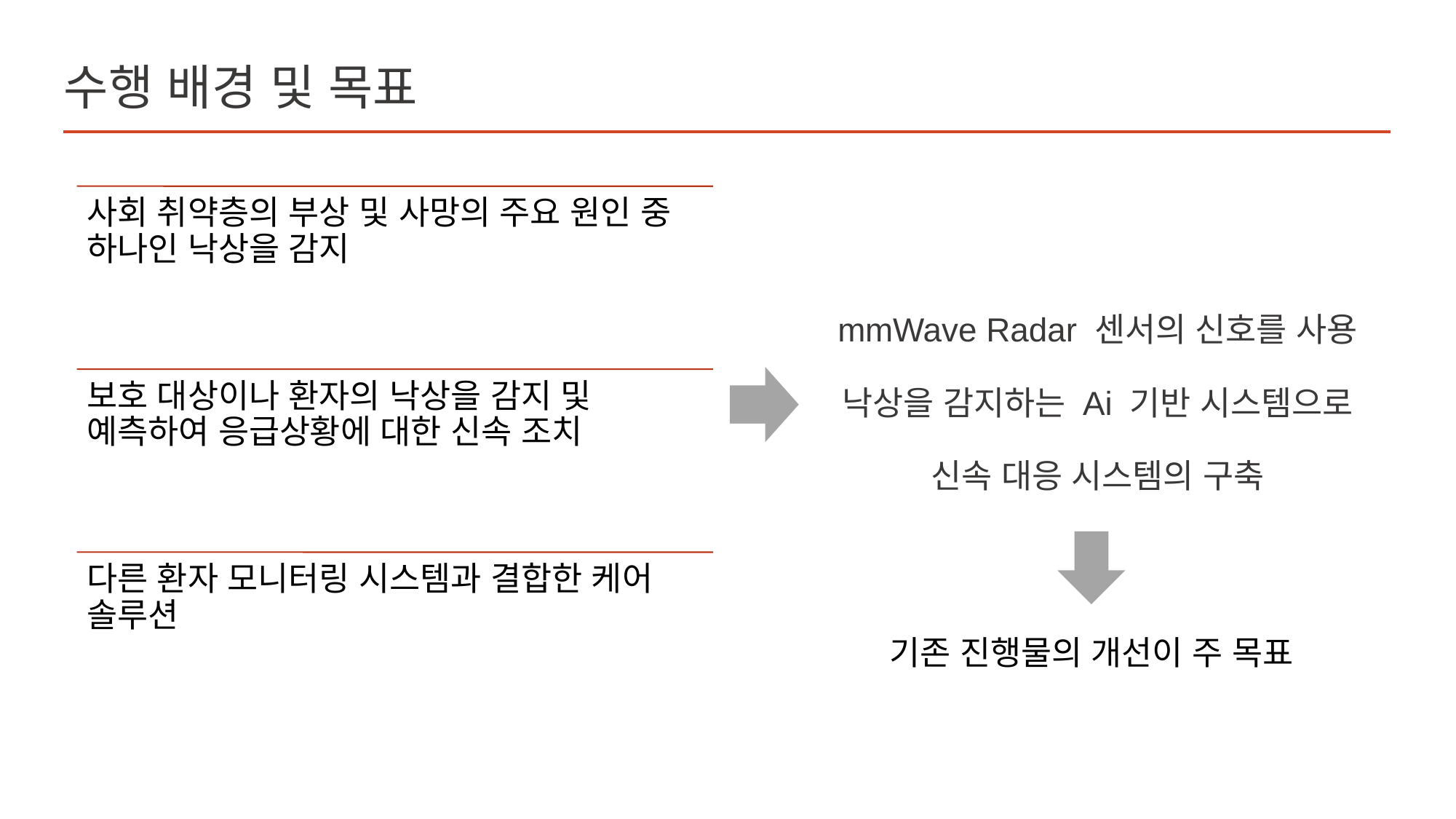

# 수행 배경 및 목표
사회 취약층의 부상 및 사망의 주요 원인 중 하나인 낙상을 감지
보호 대상이나 환자의 낙상을 감지 및 예측하여 응급상황에 대한 신속 조치
다른 환자 모니터링 시스템과 결합한 케어 솔루션
mmWave Radar 센서의 신호를 사용
낙상을 감지하는 Ai 기반 시스템으로
신속 대응 시스템의 구축

기존 진행물의 개선이 주 목표